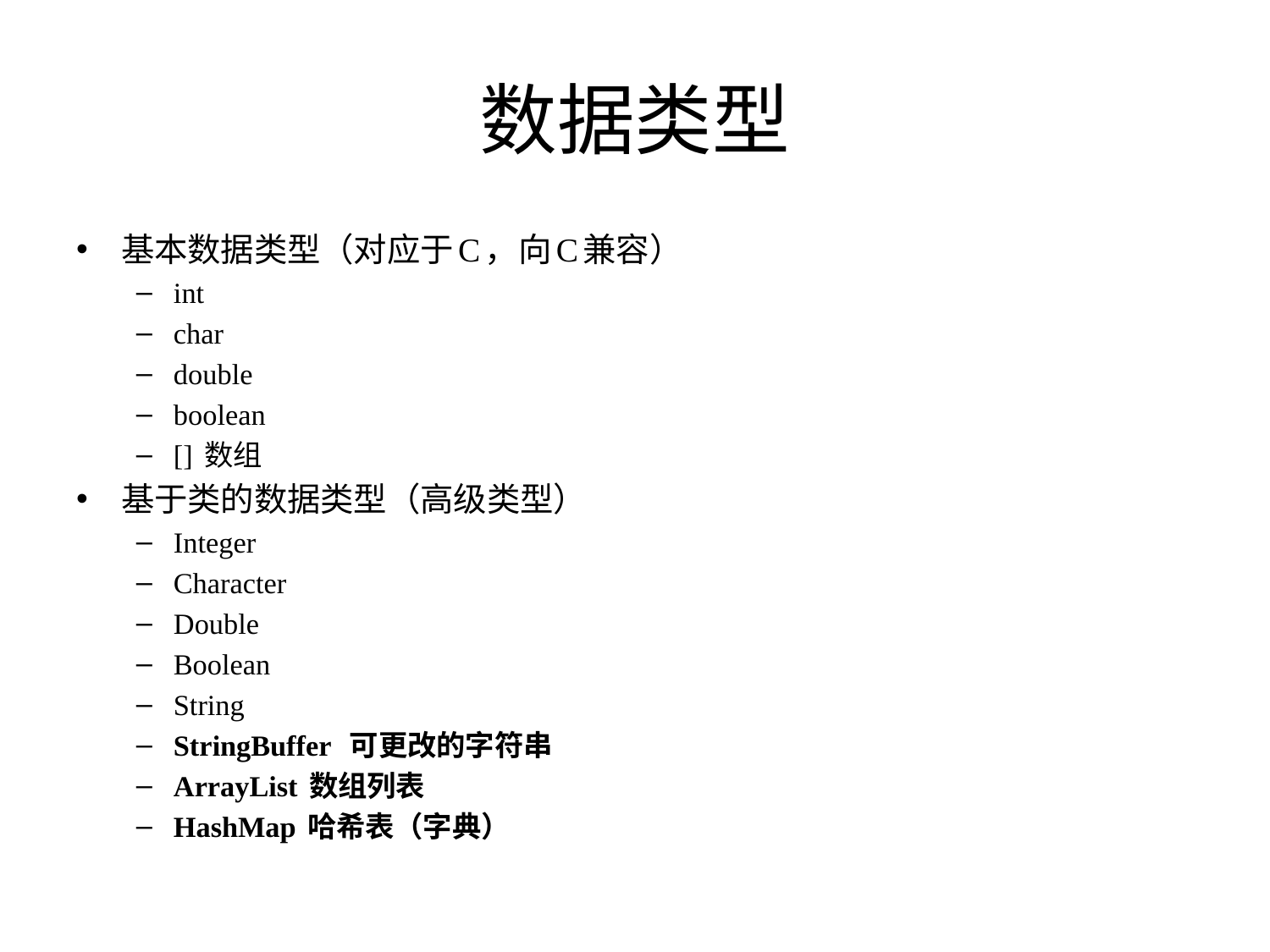

# 数据类型
基本数据类型（对应于C，向C兼容）
int
char
double
boolean
[] 数组
基于类的数据类型（高级类型）
Integer
Character
Double
Boolean
String
StringBuffer  可更改的字符串
ArrayList 数组列表
HashMap 哈希表（字典）